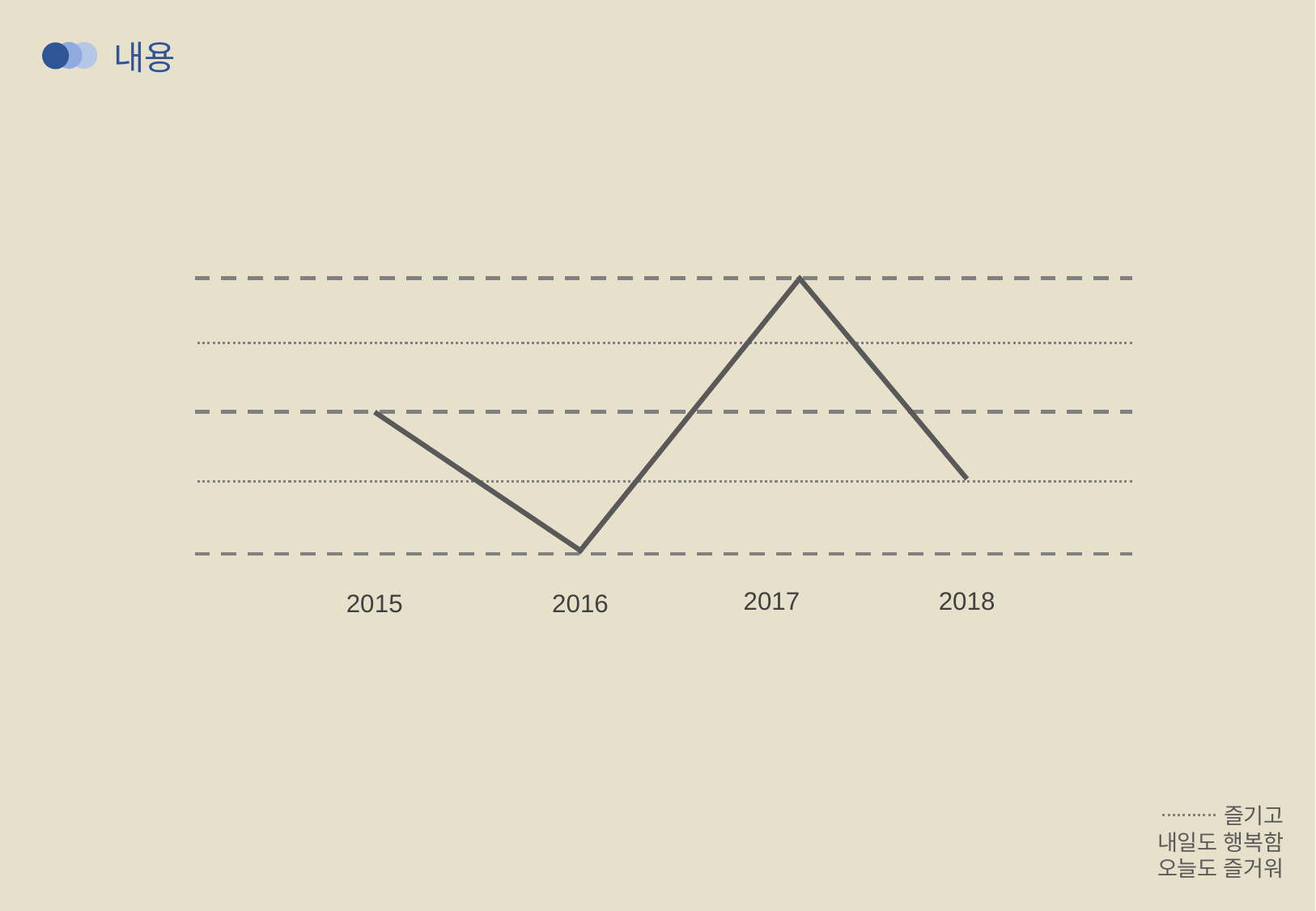

내용

2017
2018
2015
2016
즐기고
내일도 행복함
오늘도 즐거워